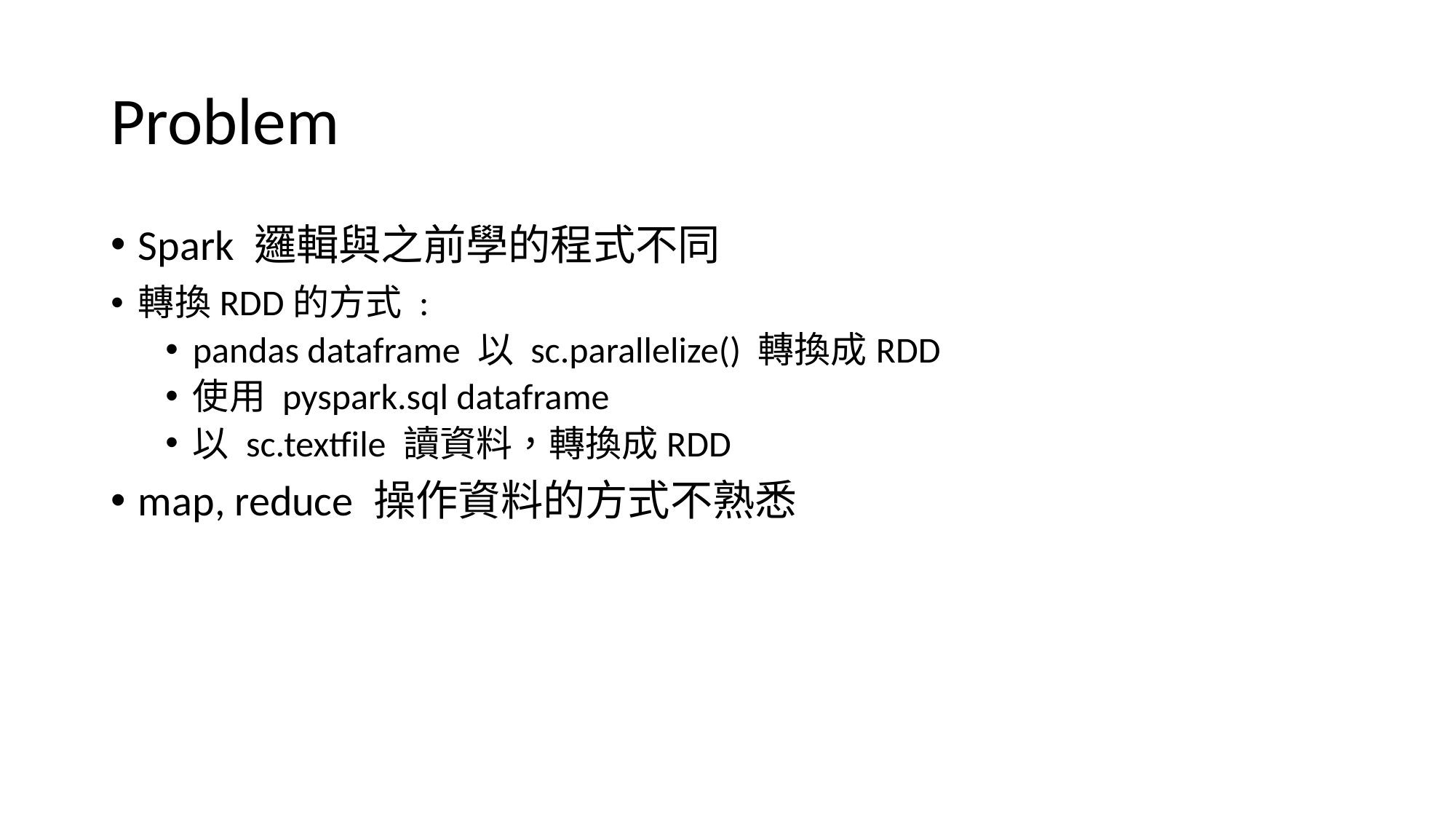

# Problem
Spark 邏輯與之前學的程式不同
轉換RDD的方式 :
pandas dataframe 以 sc.parallelize() 轉換成RDD
使用 pyspark.sql dataframe
以 sc.textfile 讀資料，轉換成RDD
map, reduce 操作資料的方式不熟悉